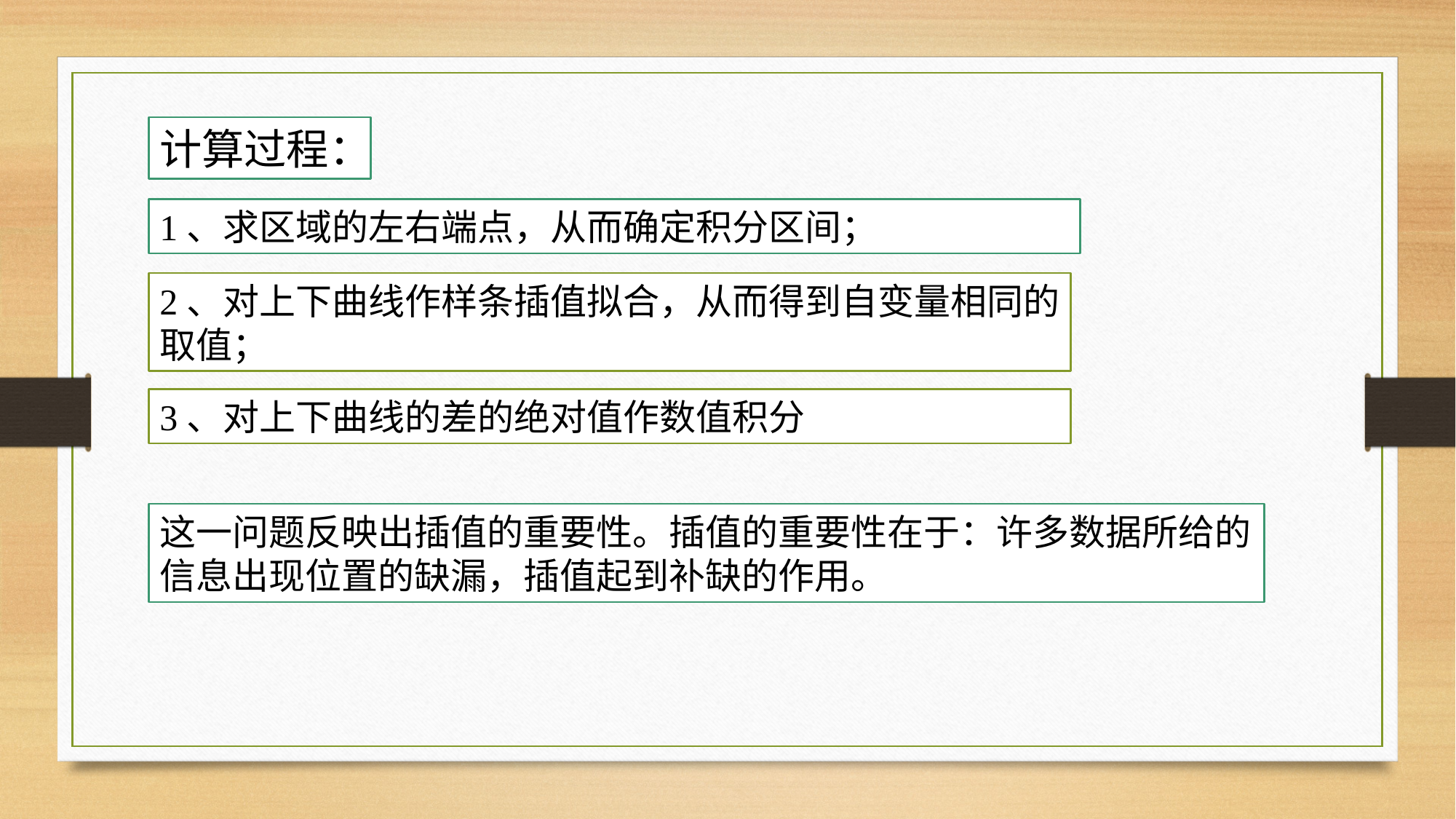

计算过程：
1、求区域的左右端点，从而确定积分区间；
2、对上下曲线作样条插值拟合，从而得到自变量相同的取值；
3、对上下曲线的差的绝对值作数值积分
这一问题反映出插值的重要性。插值的重要性在于：许多数据所给的信息出现位置的缺漏，插值起到补缺的作用。